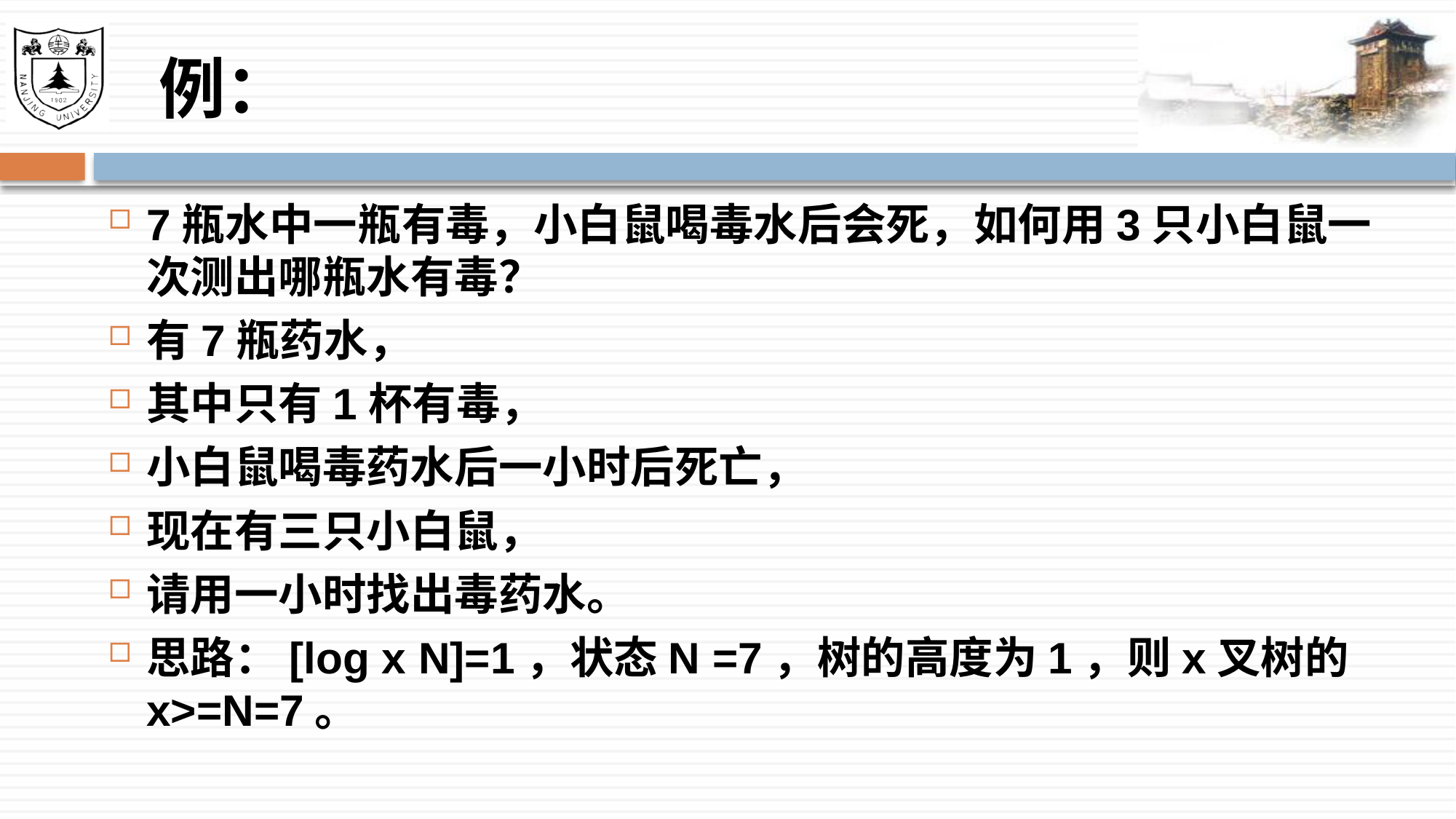

# 例：
7瓶水中一瓶有毒，小白鼠喝毒水后会死，如何用3只小白鼠一次测出哪瓶水有毒？
有7瓶药水，
其中只有1杯有毒，
小白鼠喝毒药水后一小时后死亡，
现在有三只小白鼠，
请用一小时找出毒药水。
思路：[log x N]=1，状态N =7，树的高度为1，则x叉树的x>=N=7。